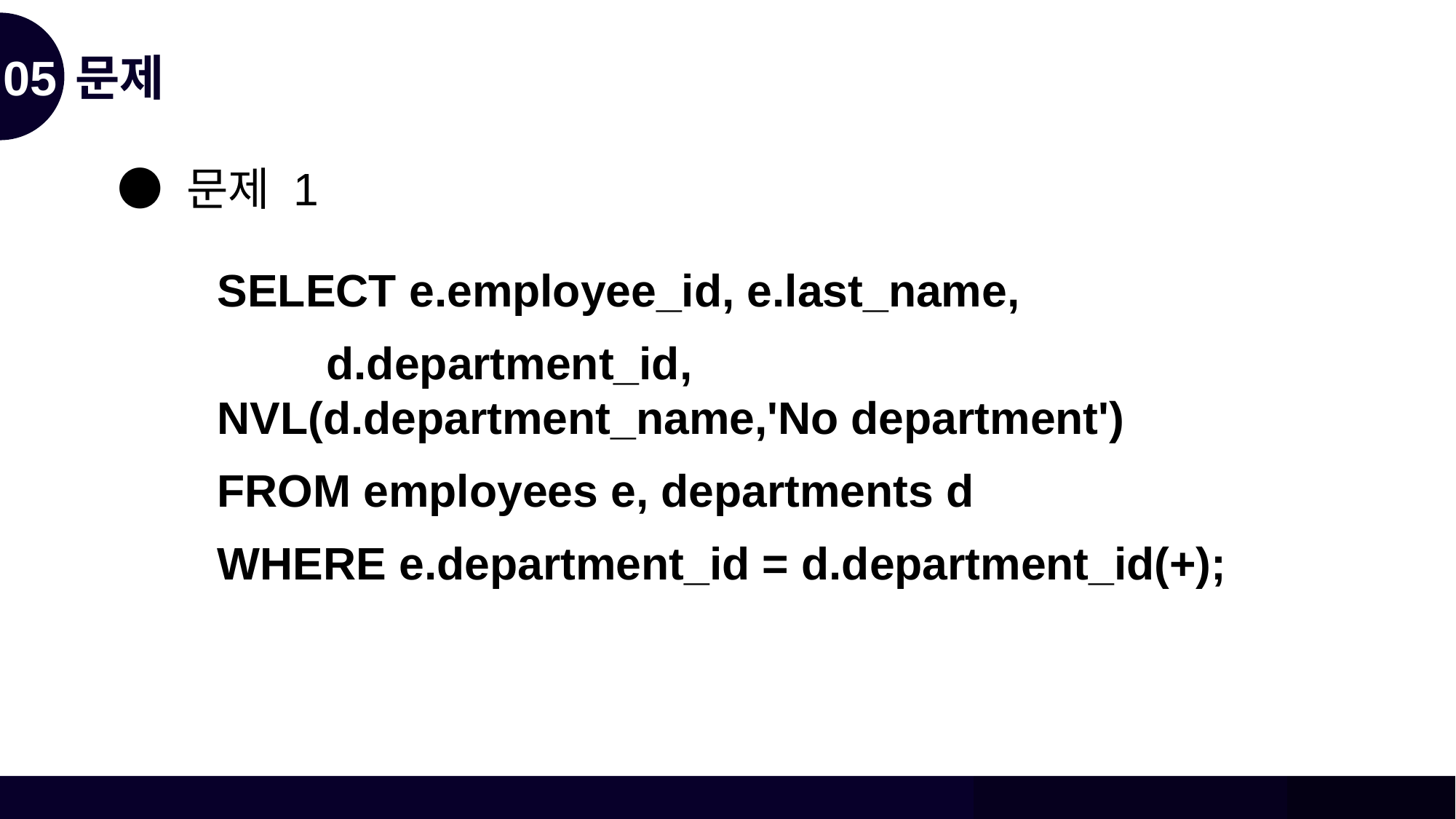

05
문제
● 문제 1
SELECT e.employee_id, e.last_name,
	d.department_id, NVL(d.department_name,'No department')
FROM employees e, departments d
WHERE e.department_id = d.department_id(+);